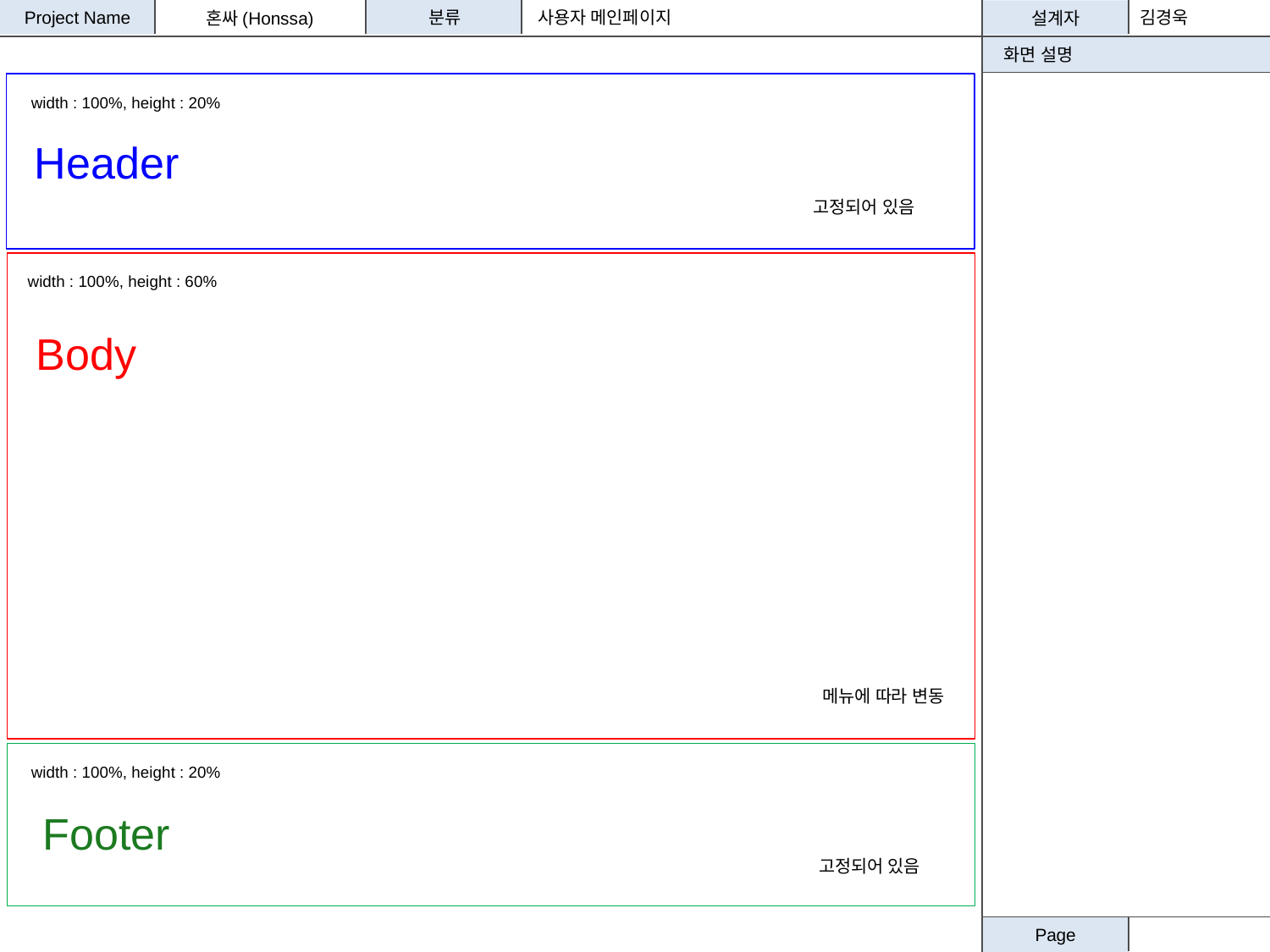

사용자 메인페이지
김경욱

width : 100%, height : 20%
Header
고정되어 있음

width : 100%, height : 60%
Body
메뉴에 따라 변동

width : 100%, height : 20%
고정되어 있음
Footer
고정되어 있음